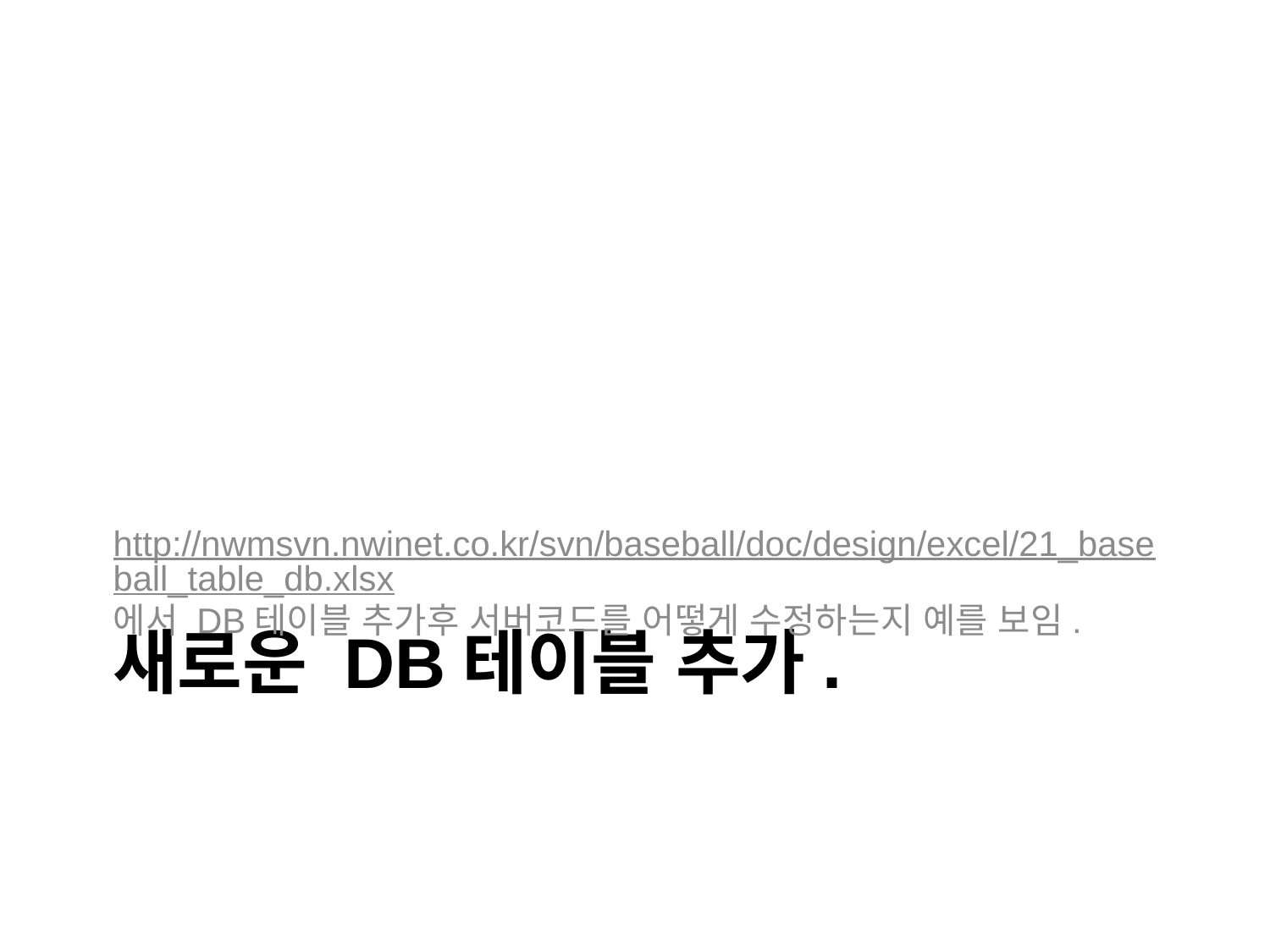

http://nwmsvn.nwinet.co.kr/svn/baseball/doc/design/excel/21_baseball_table_db.xlsx에서 DB테이블 추가후 서버코드를 어떻게 수정하는지 예를 보임.
# 새로운 DB테이블 추가.